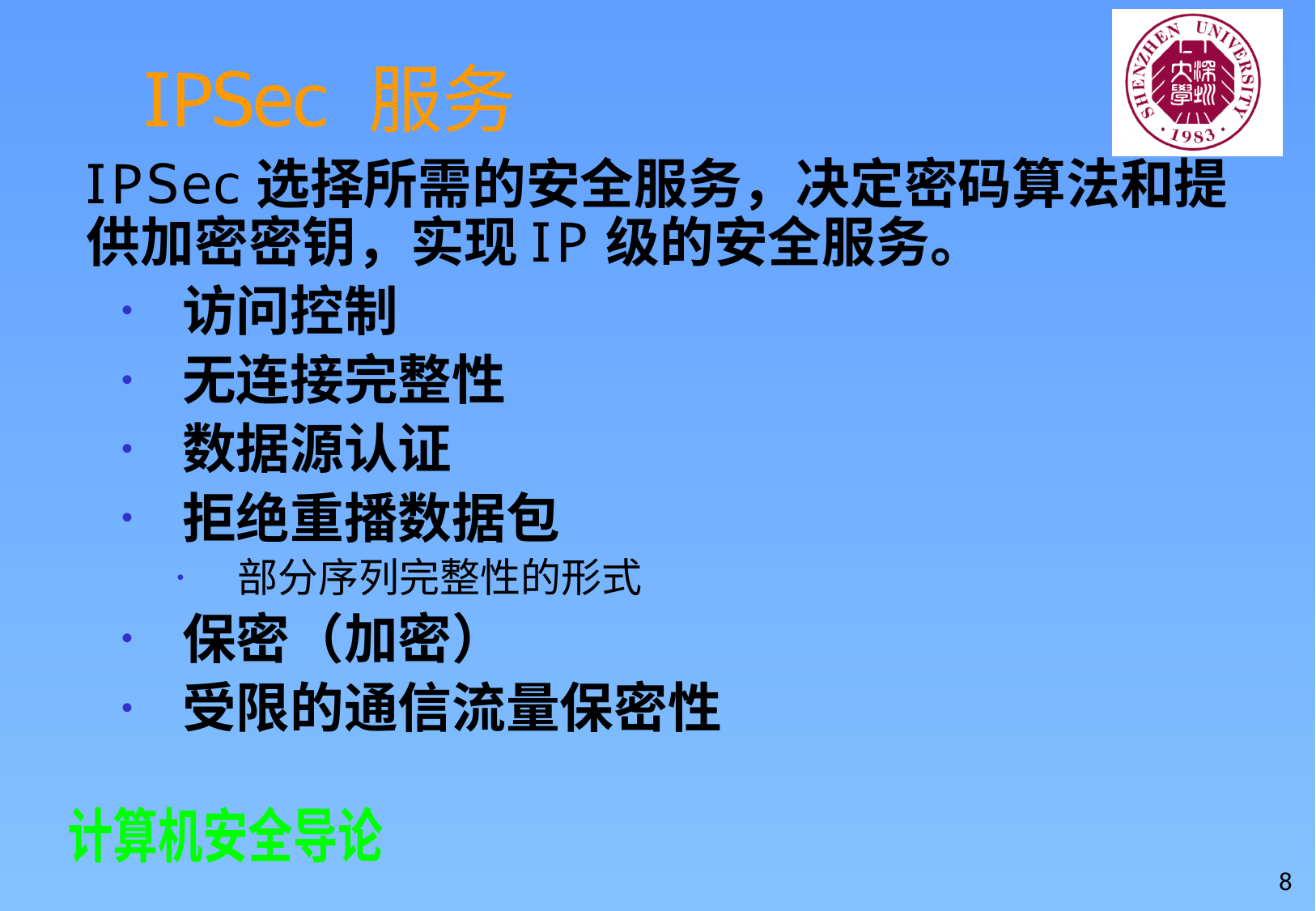

# IPSec 服务
IPSec选择所需的安全服务，决定密码算法和提供加密密钥，实现IP级的安全服务。
访问控制
无连接完整性
数据源认证
拒绝重播数据包
部分序列完整性的形式
保密（加密）
受限的通信流量保密性
8